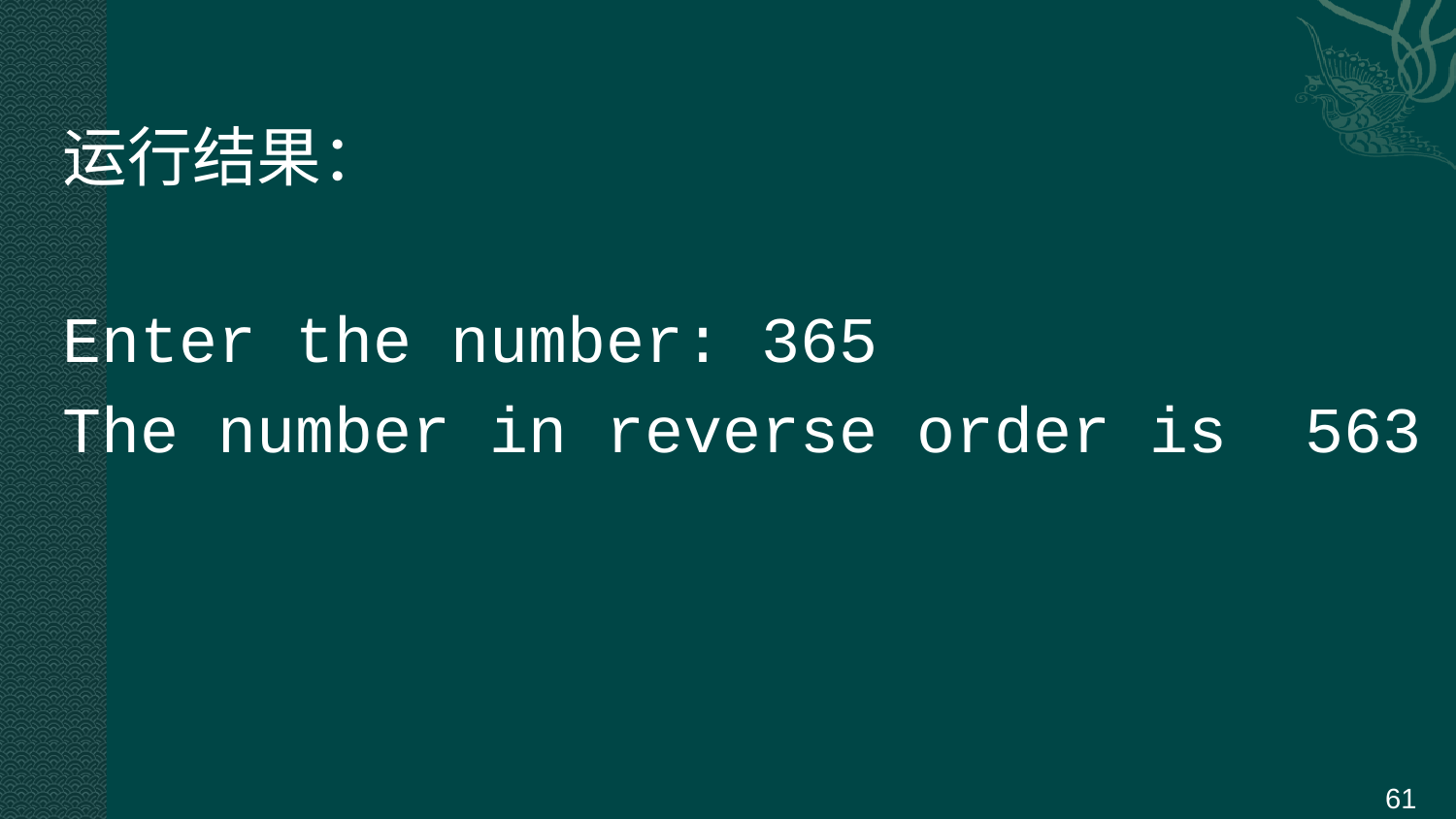

运行结果：

Enter the number: 365
The number in reverse order is  563

61